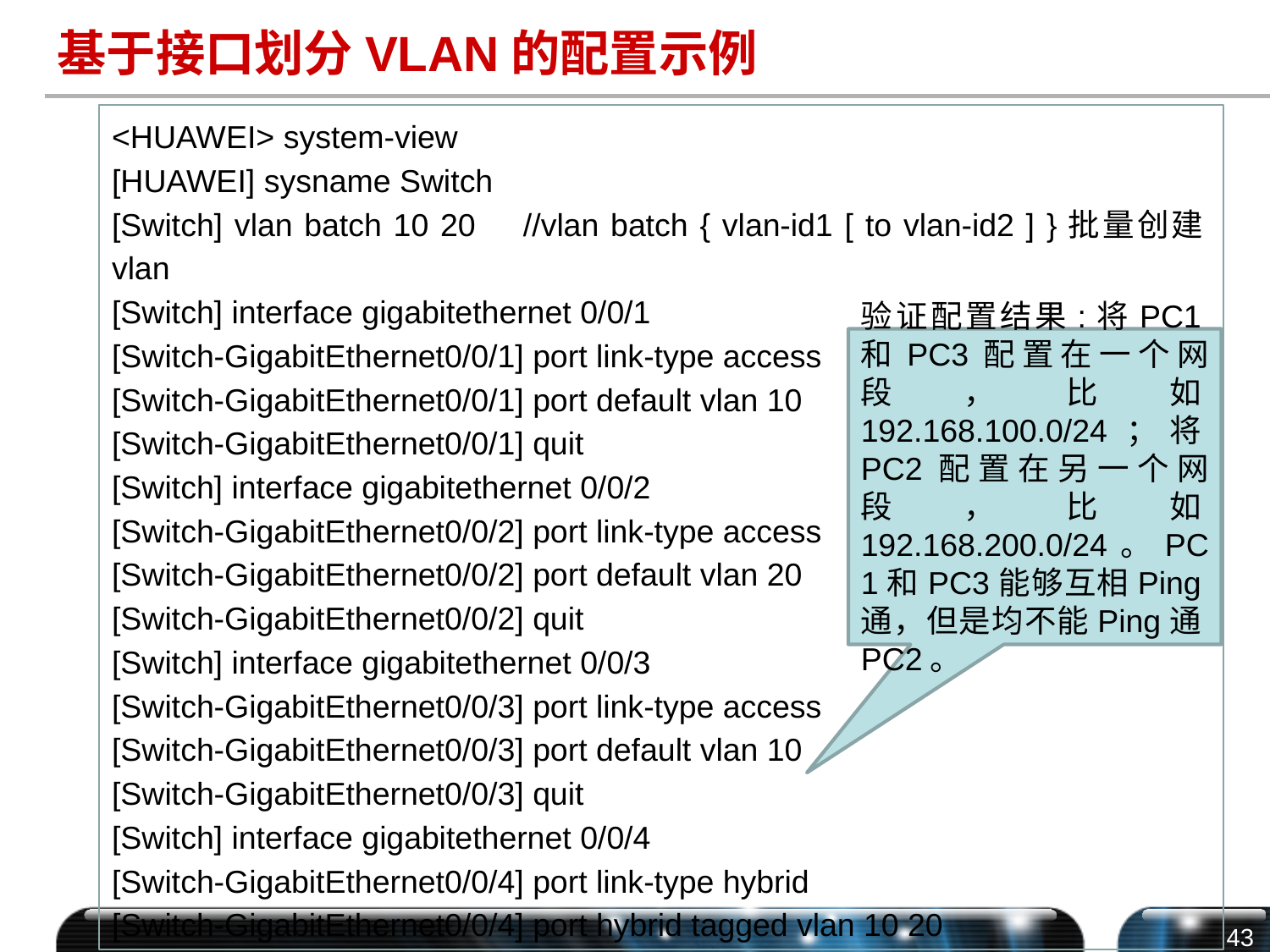

# 基于接口划分VLAN的配置示例
<HUAWEI> system-view
[HUAWEI] sysname Switch
[Switch] vlan batch 10 20    //vlan batch { vlan-id1 [ to vlan-id2 ] }批量创建vlan
[Switch] interface gigabitethernet 0/0/1
[Switch-GigabitEthernet0/0/1] port link-type access
[Switch-GigabitEthernet0/0/1] port default vlan 10
[Switch-GigabitEthernet0/0/1] quit
[Switch] interface gigabitethernet 0/0/2
[Switch-GigabitEthernet0/0/2] port link-type access
[Switch-GigabitEthernet0/0/2] port default vlan 20
[Switch-GigabitEthernet0/0/2] quit
[Switch] interface gigabitethernet 0/0/3
[Switch-GigabitEthernet0/0/3] port link-type access
[Switch-GigabitEthernet0/0/3] port default vlan 10
[Switch-GigabitEthernet0/0/3] quit
[Switch] interface gigabitethernet 0/0/4
[Switch-GigabitEthernet0/0/4] port link-type hybrid
[Switch-GigabitEthernet0/0/4] port hybrid tagged vlan 10 20
验证配置结果:将PC1和PC3配置在一个网段，比如192.168.100.0/24；将PC2配置在另一个网段，比如192.168.200.0/24。PC1和PC3能够互相Ping通，但是均不能Ping通PC2。